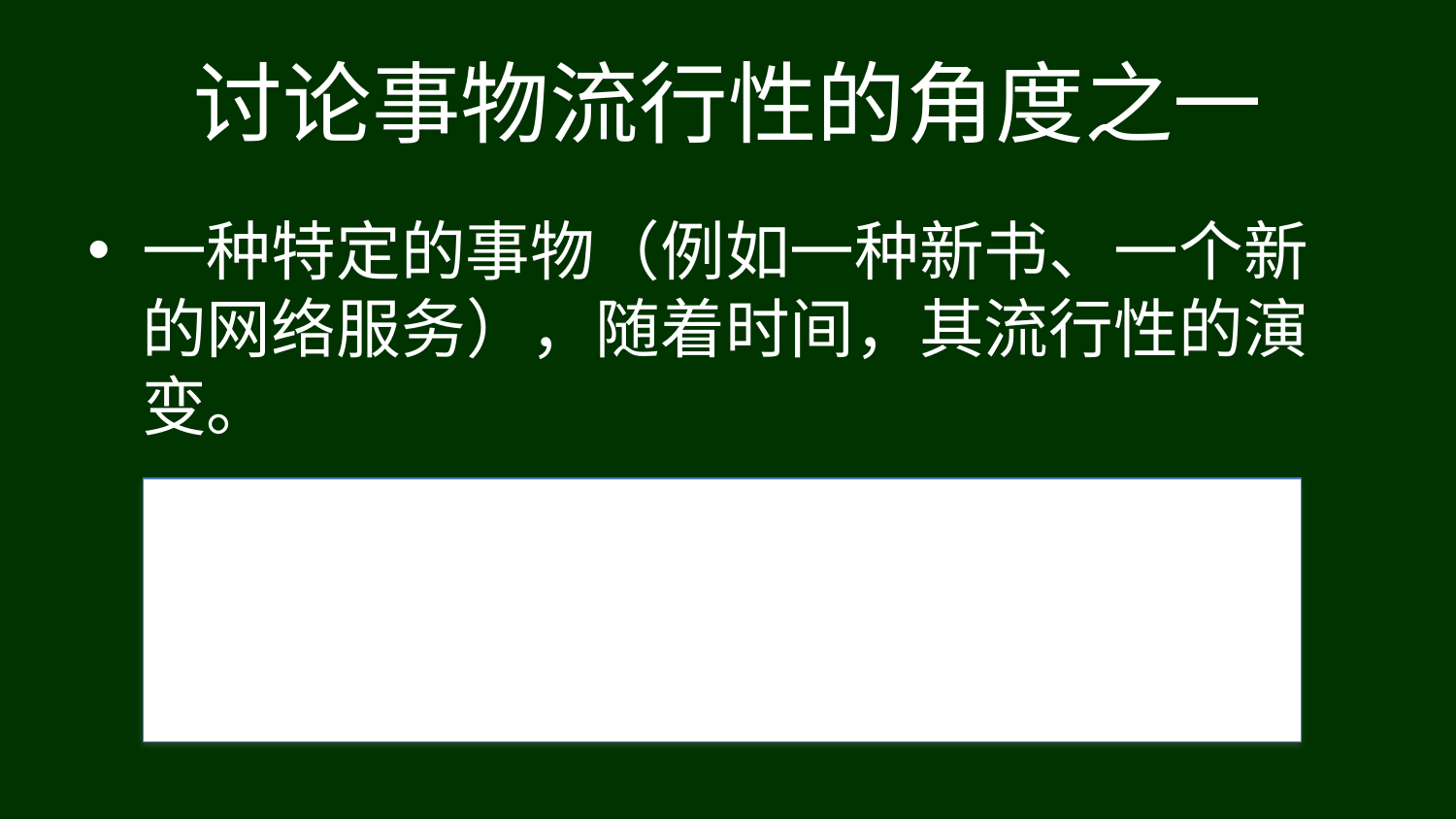

# 讨论事物流行性的角度之一
一种特定的事物（例如一种新书、一个新的网络服务），随着时间，其流行性的演变。